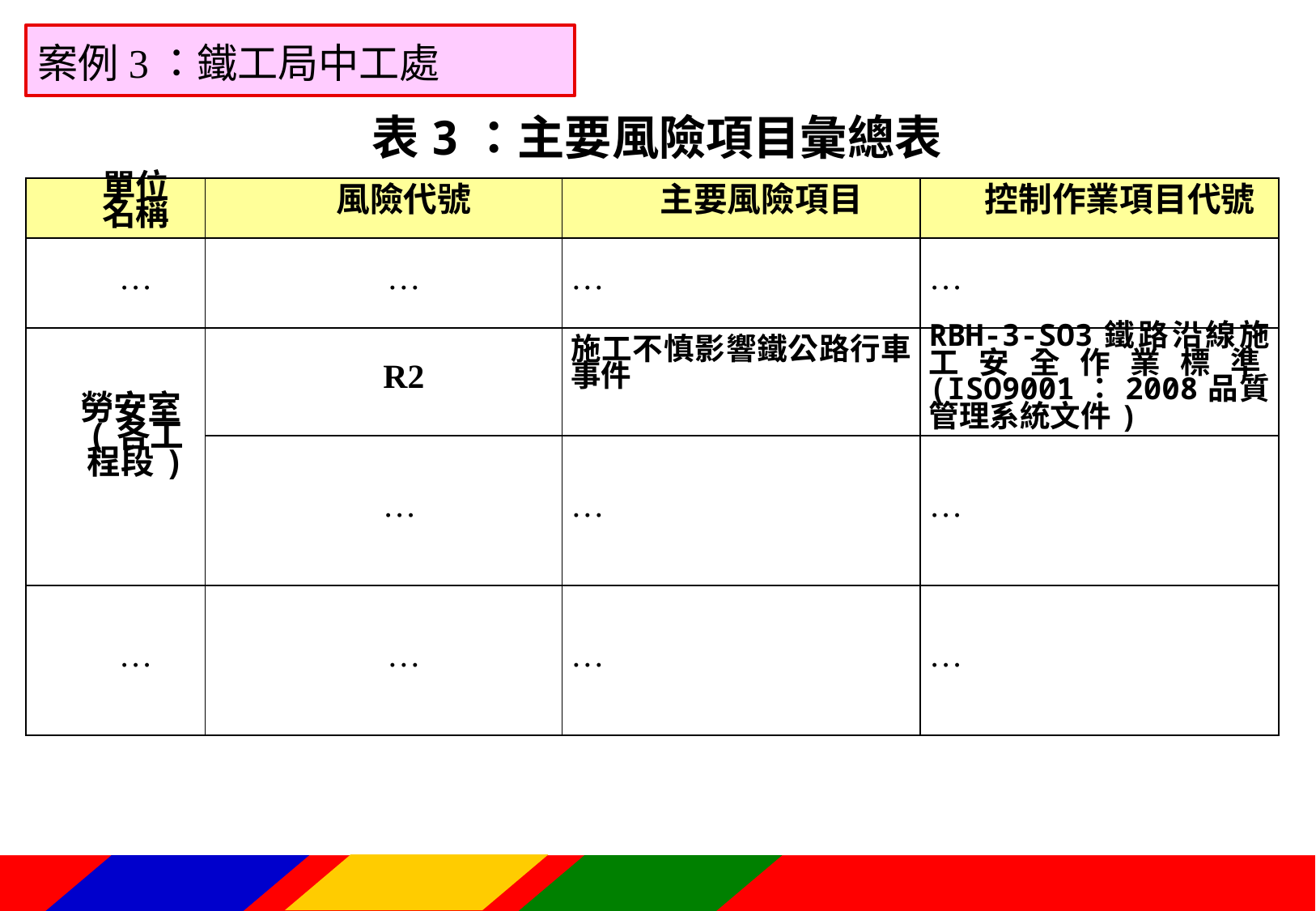

案例3：鐵工局中工處
表3：主要風險項目彙總表
| 單位 名稱 | 風險代號 | 主要風險項目 | 控制作業項目代號 |
| --- | --- | --- | --- |
| … | … | … | … |
| 勞安室(各工程段) | R2 | 施工不慎影響鐵公路行車事件 | RBH-3-SO3鐵路沿線施工安全作業標準(ISO9001：2008品質管理系統文件) |
|  | … | … | … |
| … | … | … | … |

108